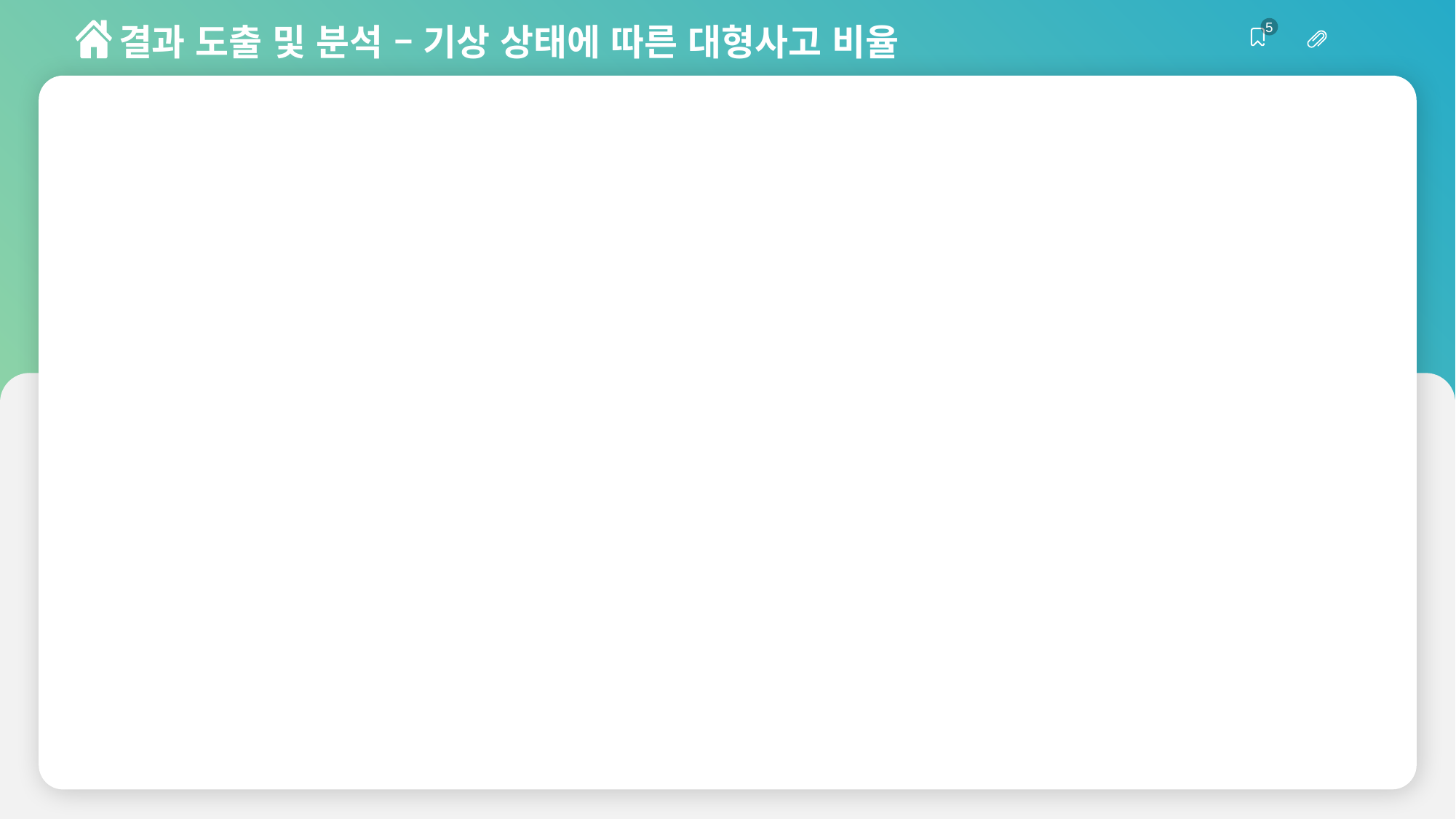

결과 도출 및 분석 – 기상 상태에 따른 대형사고 비율
5

CONTENT A